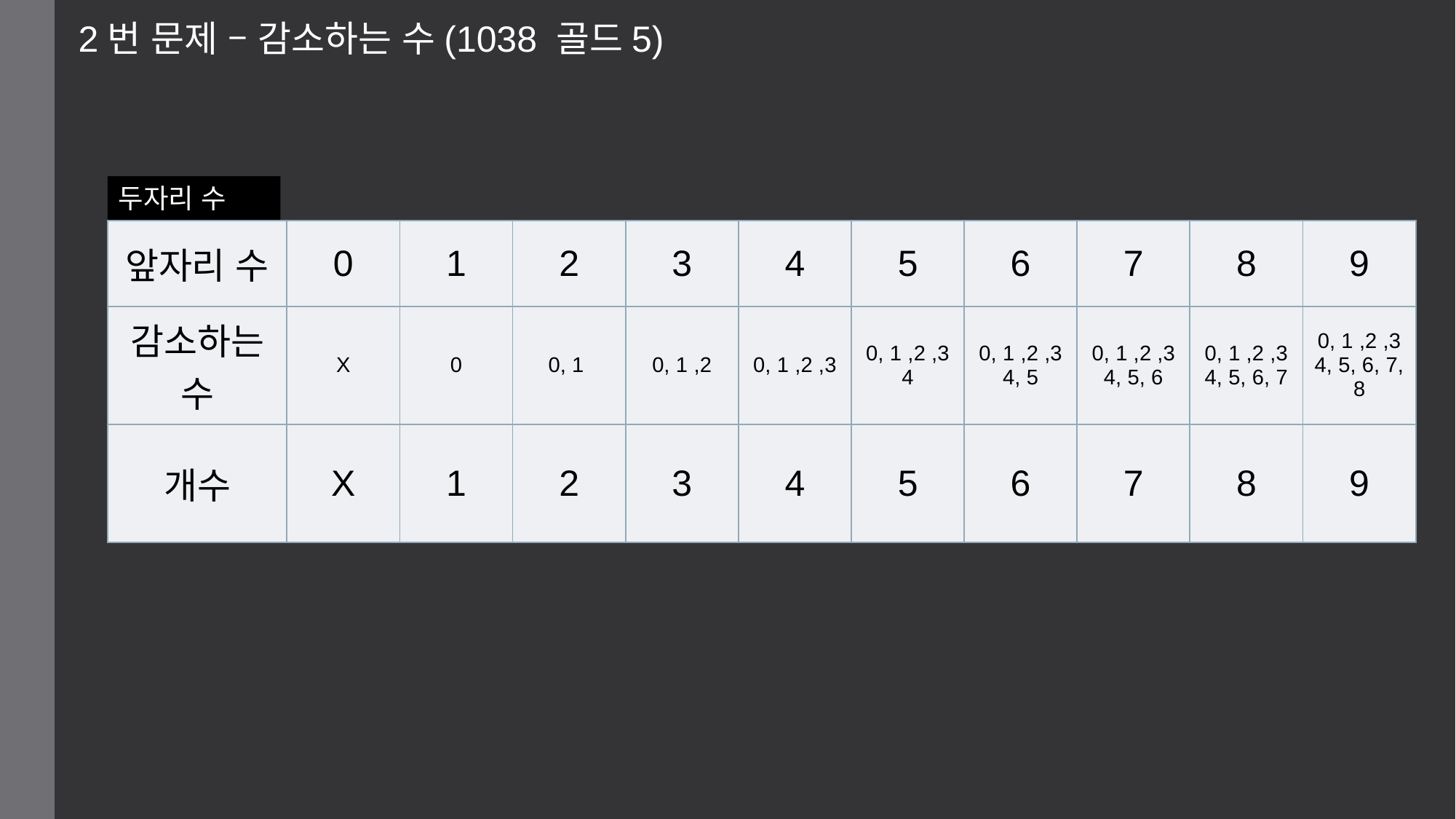

2번 문제 – 감소하는 수(1038 골드5)
두자리 수
| 앞자리 수 | 0 | 1 | 2 | 3 | 4 | 5 | 6 | 7 | 8 | 9 |
| --- | --- | --- | --- | --- | --- | --- | --- | --- | --- | --- |
| 감소하는 수 | X | 0 | 0, 1 | 0, 1 ,2 | 0, 1 ,2 ,3 | 0, 1 ,2 ,3 4 | 0, 1 ,2 ,3 4, 5 | 0, 1 ,2 ,3 4, 5, 6 | 0, 1 ,2 ,3 4, 5, 6, 7 | 0, 1 ,2 ,3 4, 5, 6, 7, 8 |
| 개수 | X | 1 | 2 | 3 | 4 | 5 | 6 | 7 | 8 | 9 |